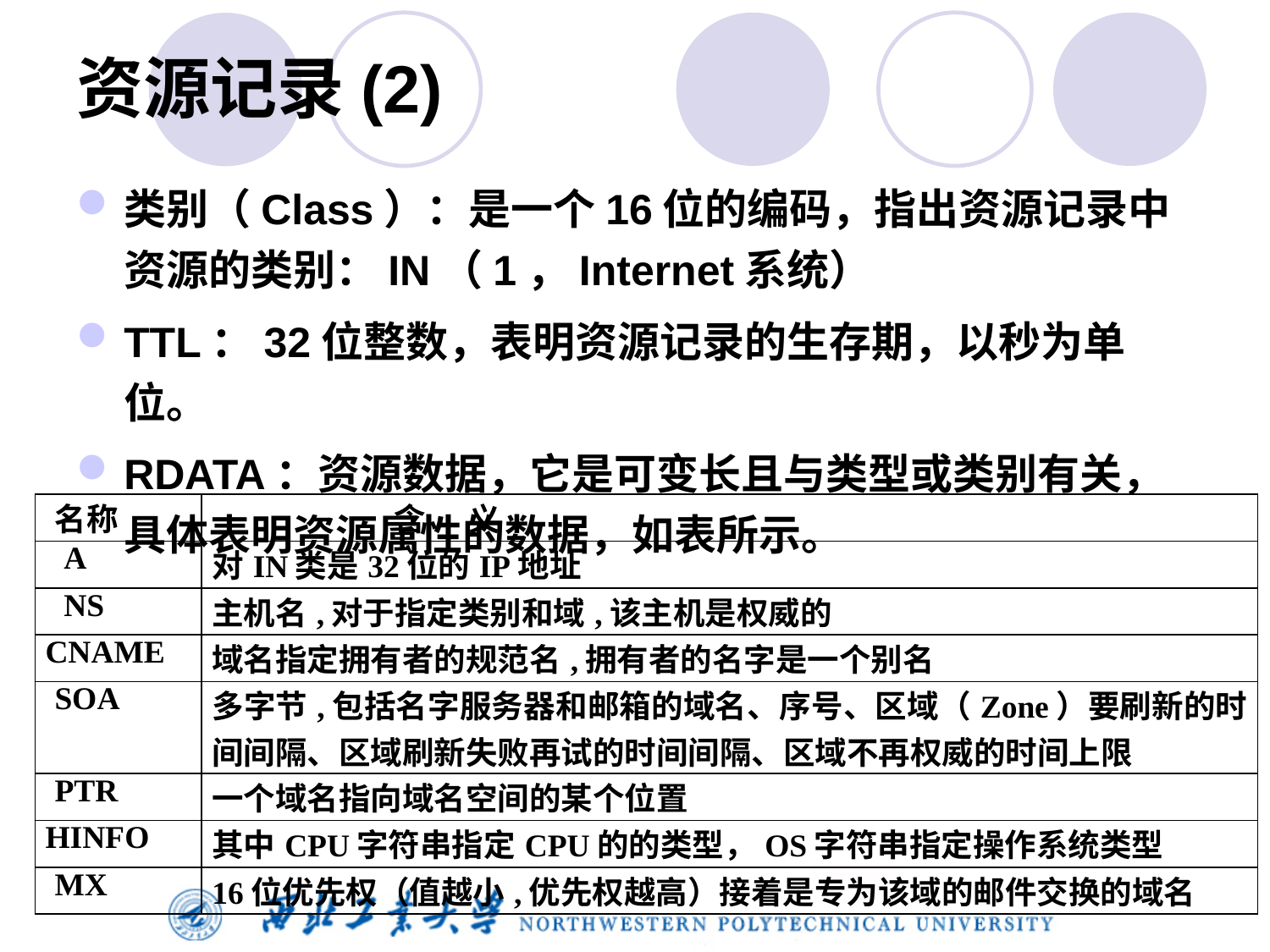

# 资源记录(2)
类别（Class）：是一个16位的编码，指出资源记录中资源的类别：IN（1，Internet系统）
TTL：32位整数，表明资源记录的生存期，以秒为单位。
RDATA：资源数据，它是可变长且与类型或类别有关，具体表明资源属性的数据，如表所示。

| 名称 | 含 义 |
| --- | --- |
| A | 对IN类是32位的IP地址 |
| NS | 主机名,对于指定类别和域,该主机是权威的 |
| CNAME | 域名指定拥有者的规范名,拥有者的名字是一个别名 |
| SOA | 多字节,包括名字服务器和邮箱的域名、序号、区域（Zone）要刷新的时间间隔、区域刷新失败再试的时间间隔、区域不再权威的时间上限 |
| PTR | 一个域名指向域名空间的某个位置 |
| HINFO | 其中CPU字符串指定CPU的的类型，OS字符串指定操作系统类型 |
| MX | 16位优先权（值越小,优先权越高）接着是专为该域的邮件交换的域名 |